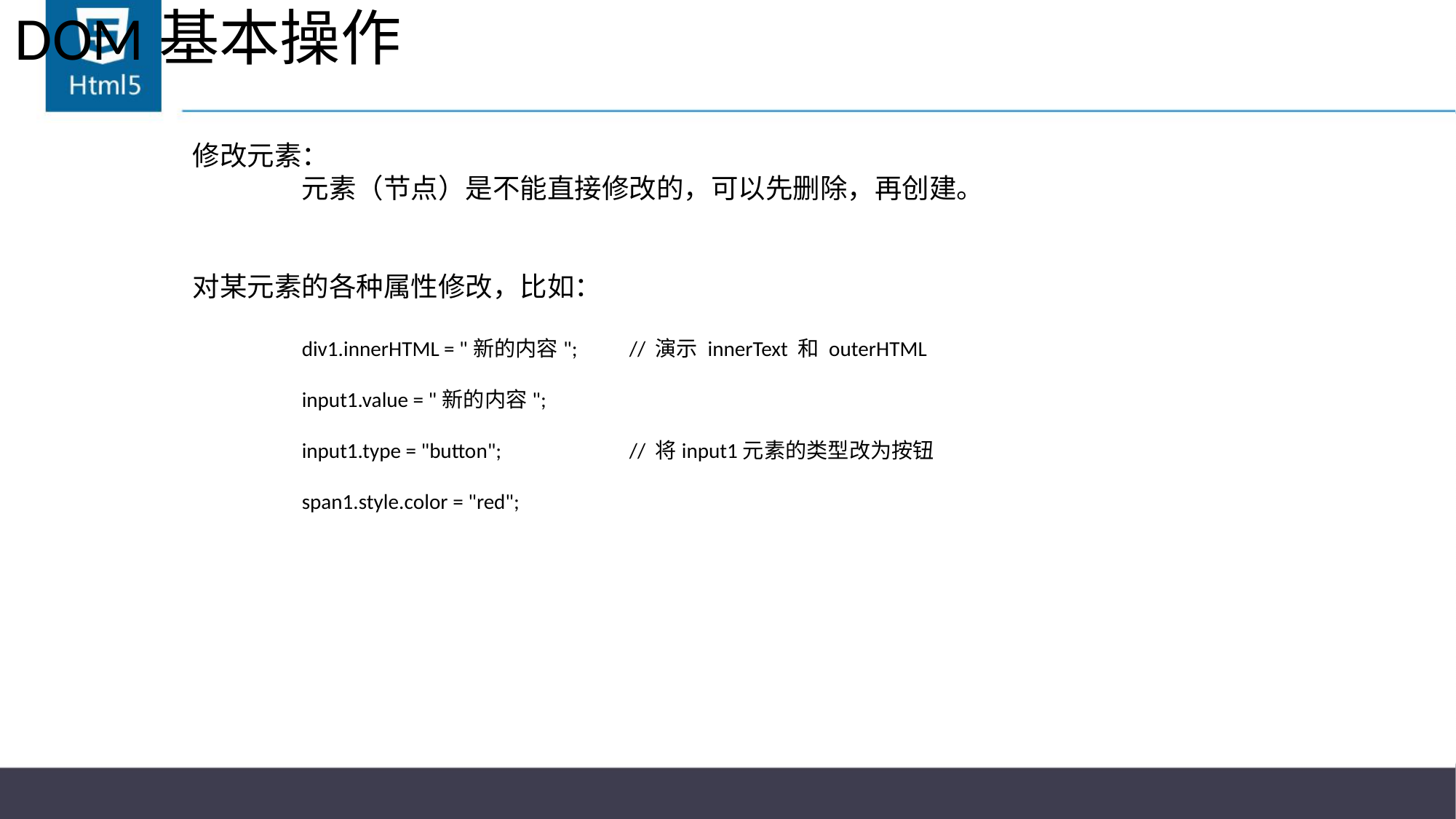

# DOM基本操作
修改元素：
	元素（节点）是不能直接修改的，可以先删除，再创建。

对某元素的各种属性修改，比如：

	div1.innerHTML = "新的内容";	// 演示 innerText 和 outerHTML

	input1.value = "新的内容";

	input1.type = "button";		// 将input1元素的类型改为按钮

	span1.style.color = "red";